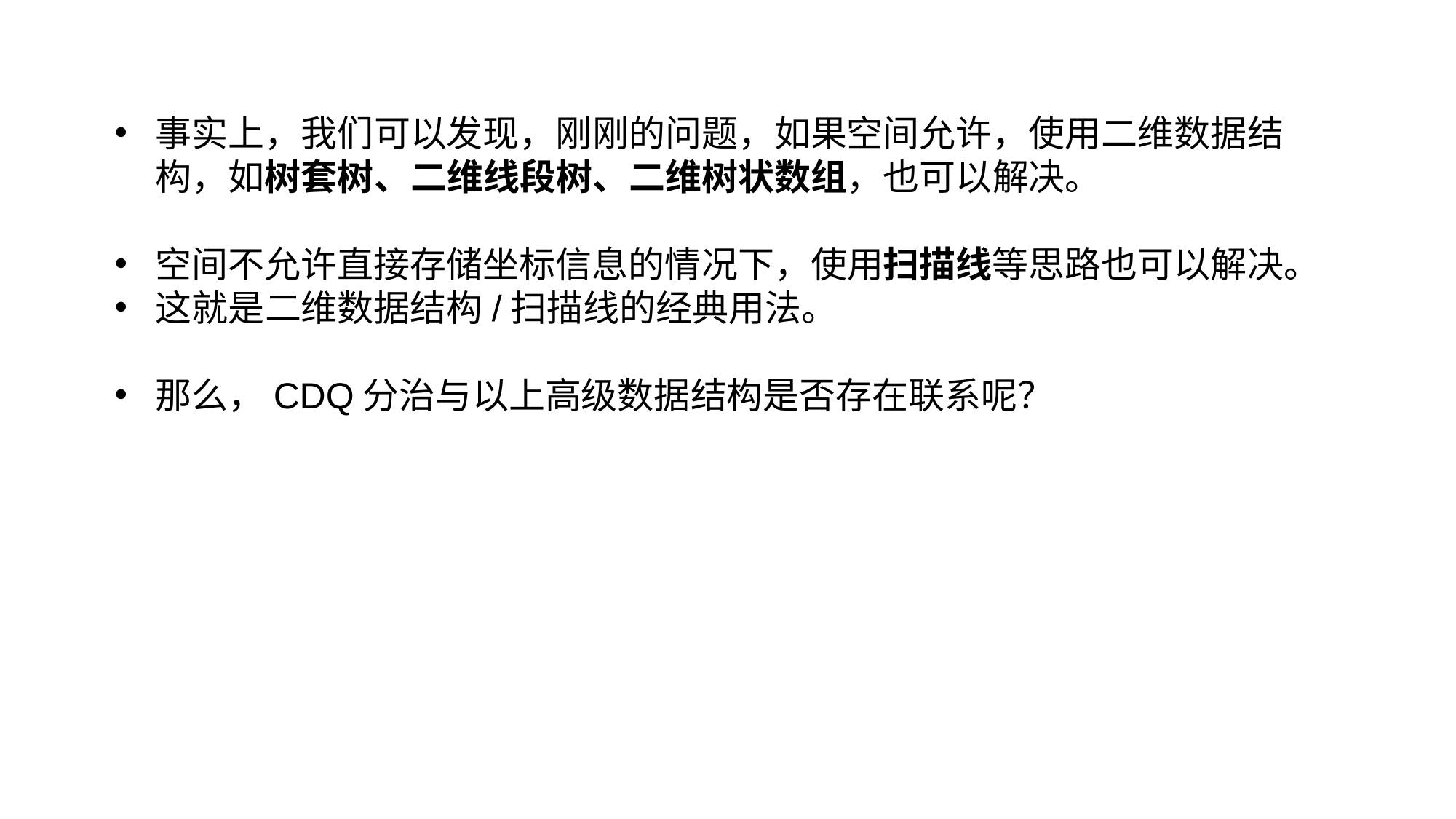

事实上，我们可以发现，刚刚的问题，如果空间允许，使用二维数据结构，如树套树、二维线段树、二维树状数组，也可以解决。

空间不允许直接存储坐标信息的情况下，使用扫描线等思路也可以解决。
这就是二维数据结构/扫描线的经典用法。

那么，CDQ分治与以上高级数据结构是否存在联系呢？